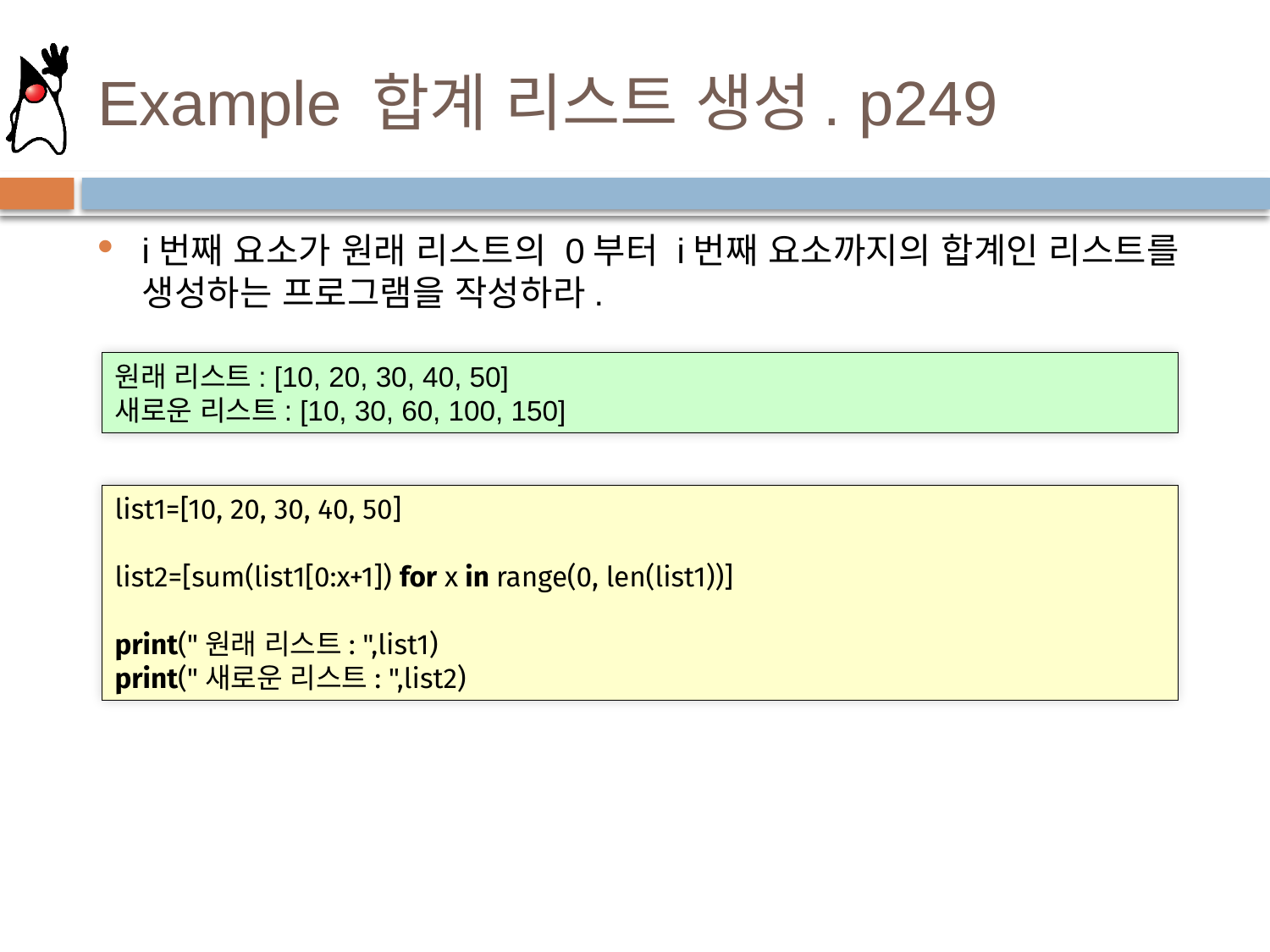

# Example 합계 리스트 생성. p249
i번째 요소가 원래 리스트의 0부터 i번째 요소까지의 합계인 리스트를 생성하는 프로그램을 작성하라.
원래 리스트: [10, 20, 30, 40, 50]
새로운 리스트: [10, 30, 60, 100, 150]
list1=[10, 20, 30, 40, 50]

list2=[sum(list1[0:x+1]) for x in range(0, len(list1))]

print("원래 리스트: ",list1)
print("새로운 리스트: ",list2)